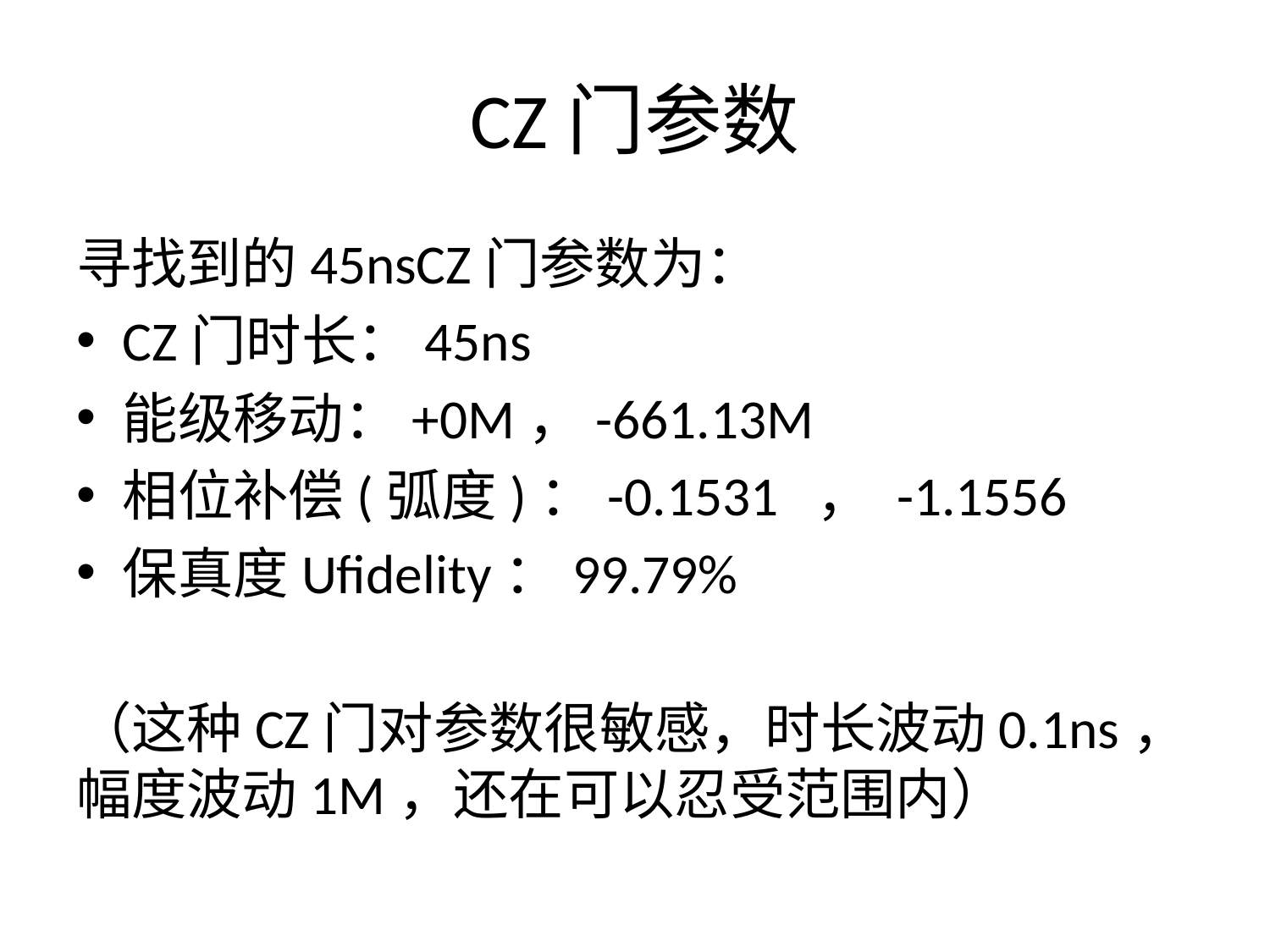

# CZ门参数
寻找到的45nsCZ门参数为：
CZ门时长：45ns
能级移动：+0M，-661.13M
相位补偿(弧度)：-0.1531  ， -1.1556
保真度Ufidelity：99.79%

（这种CZ门对参数很敏感，时长波动0.1ns，幅度波动1M，还在可以忍受范围内）